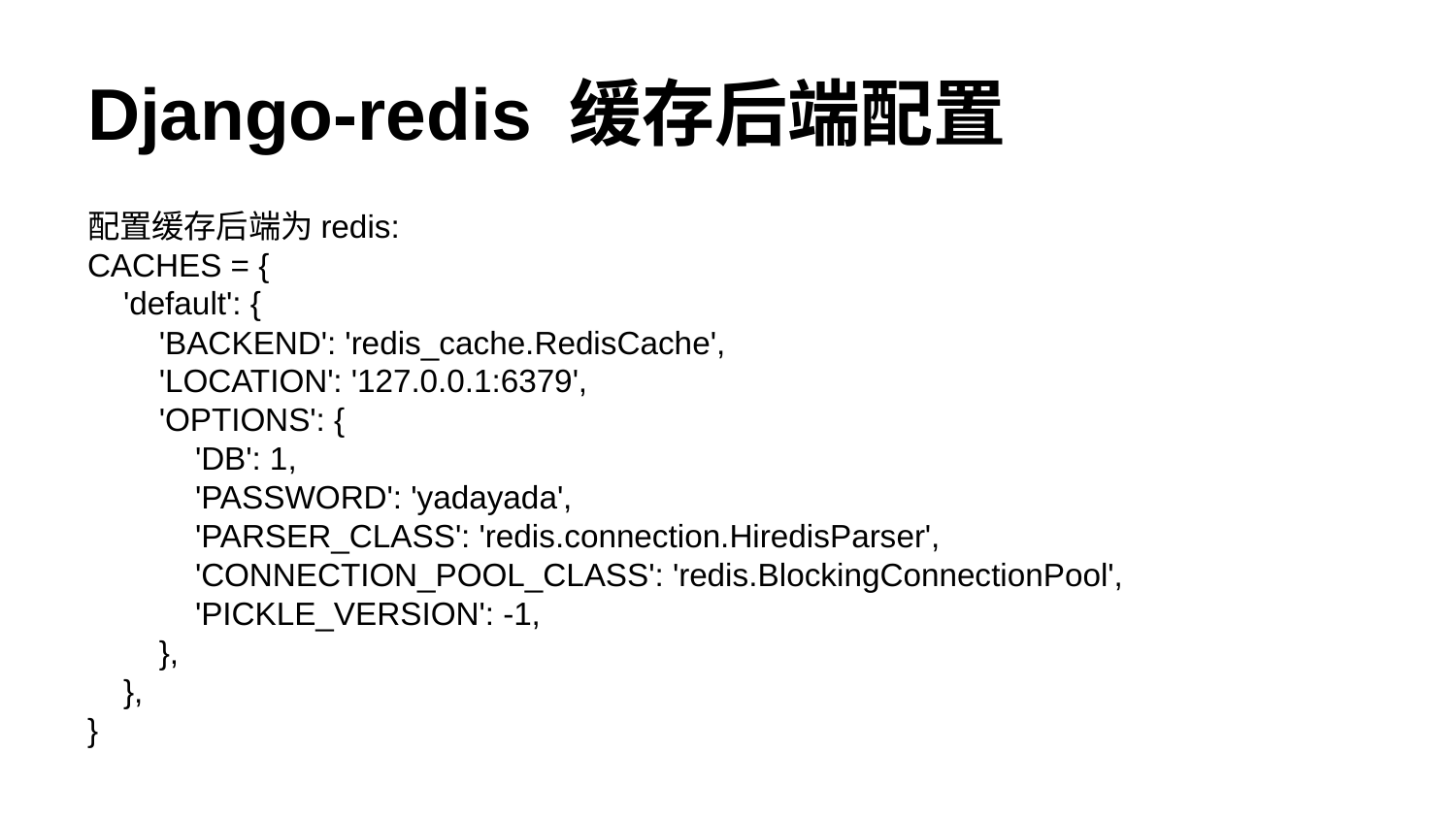

# Django-redis 缓存后端配置
配置缓存后端为redis:
CACHES = {
    'default': {
        'BACKEND': 'redis_cache.RedisCache',
        'LOCATION': '127.0.0.1:6379',
        'OPTIONS': {
            'DB': 1,
            'PASSWORD': 'yadayada',
            'PARSER_CLASS': 'redis.connection.HiredisParser',
            'CONNECTION_POOL_CLASS': 'redis.BlockingConnectionPool',
            'PICKLE_VERSION': -1,
        },
    },
}